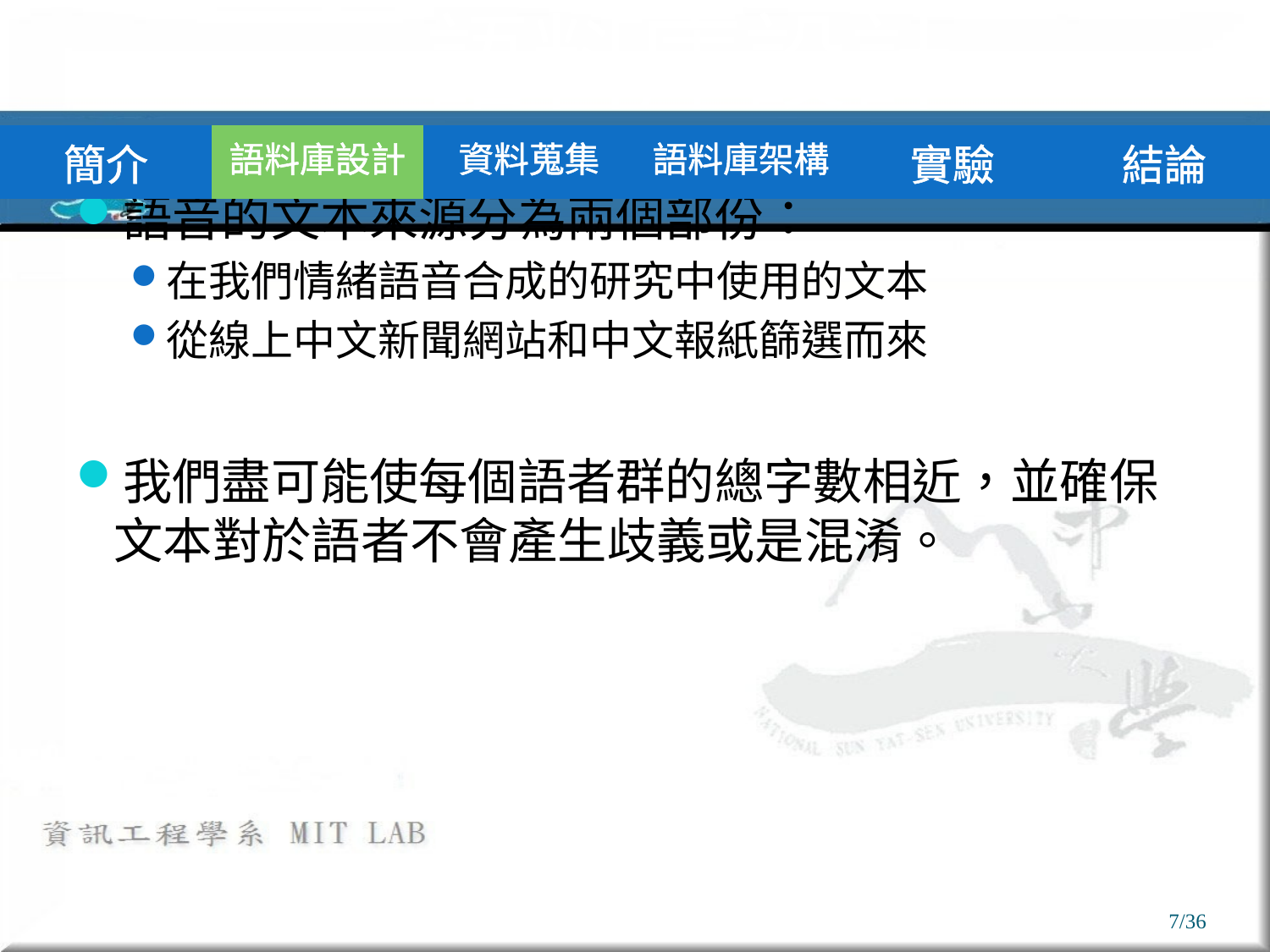

# 語料庫設計
| 簡介 | 語料庫設計 | 資料蒐集 | 語料庫架構 | 實驗 | 結論 |
| --- | --- | --- | --- | --- | --- |
語音的文本來源分為兩個部份：
在我們情緒語音合成的研究中使用的文本
從線上中文新聞網站和中文報紙篩選而來

我們盡可能使每個語者群的總字數相近，並確保文本對於語者不會產生歧義或是混淆。
7/36